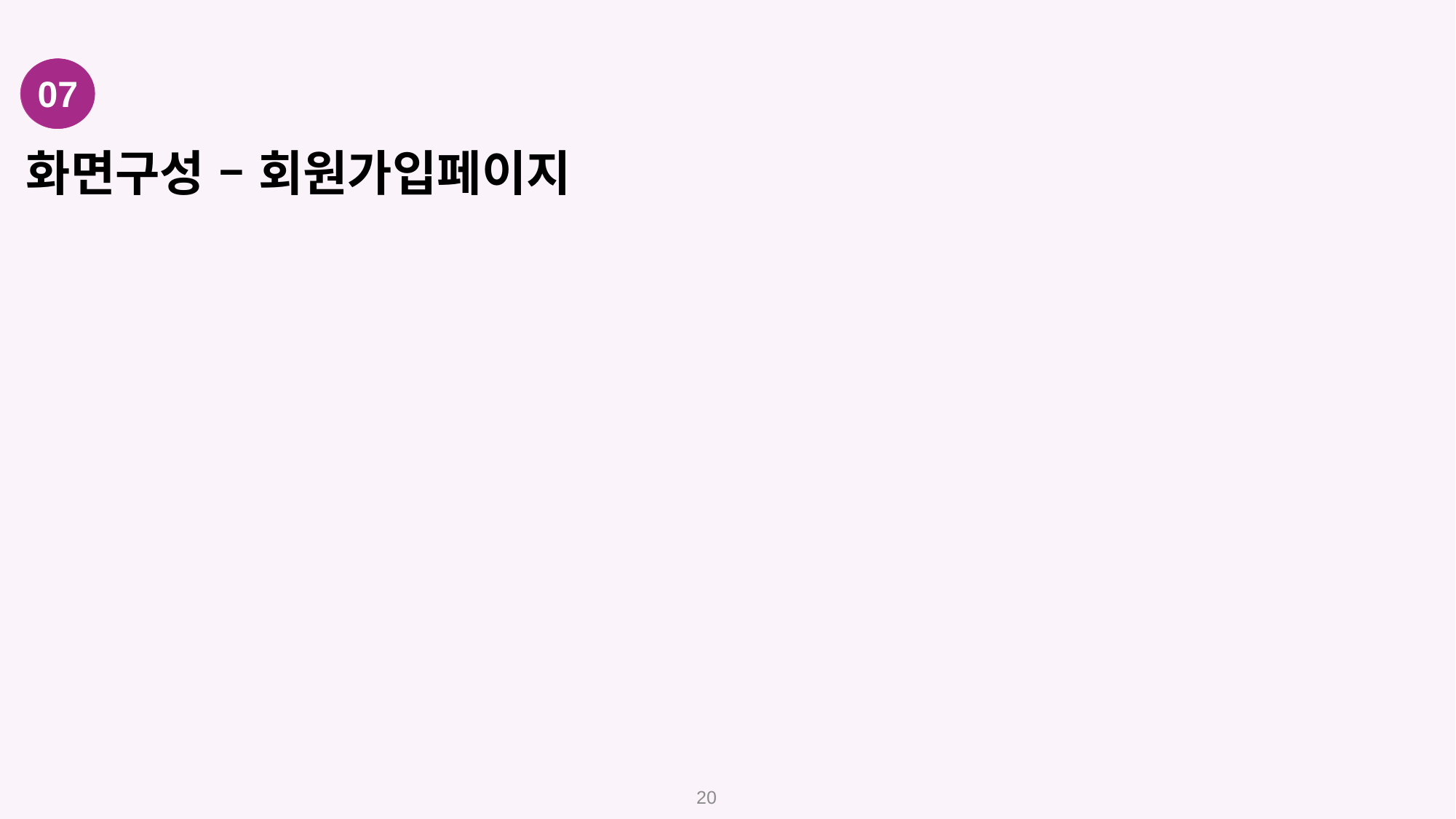

# 화면구성 – 회원가입페이지

07

05

06

03
20